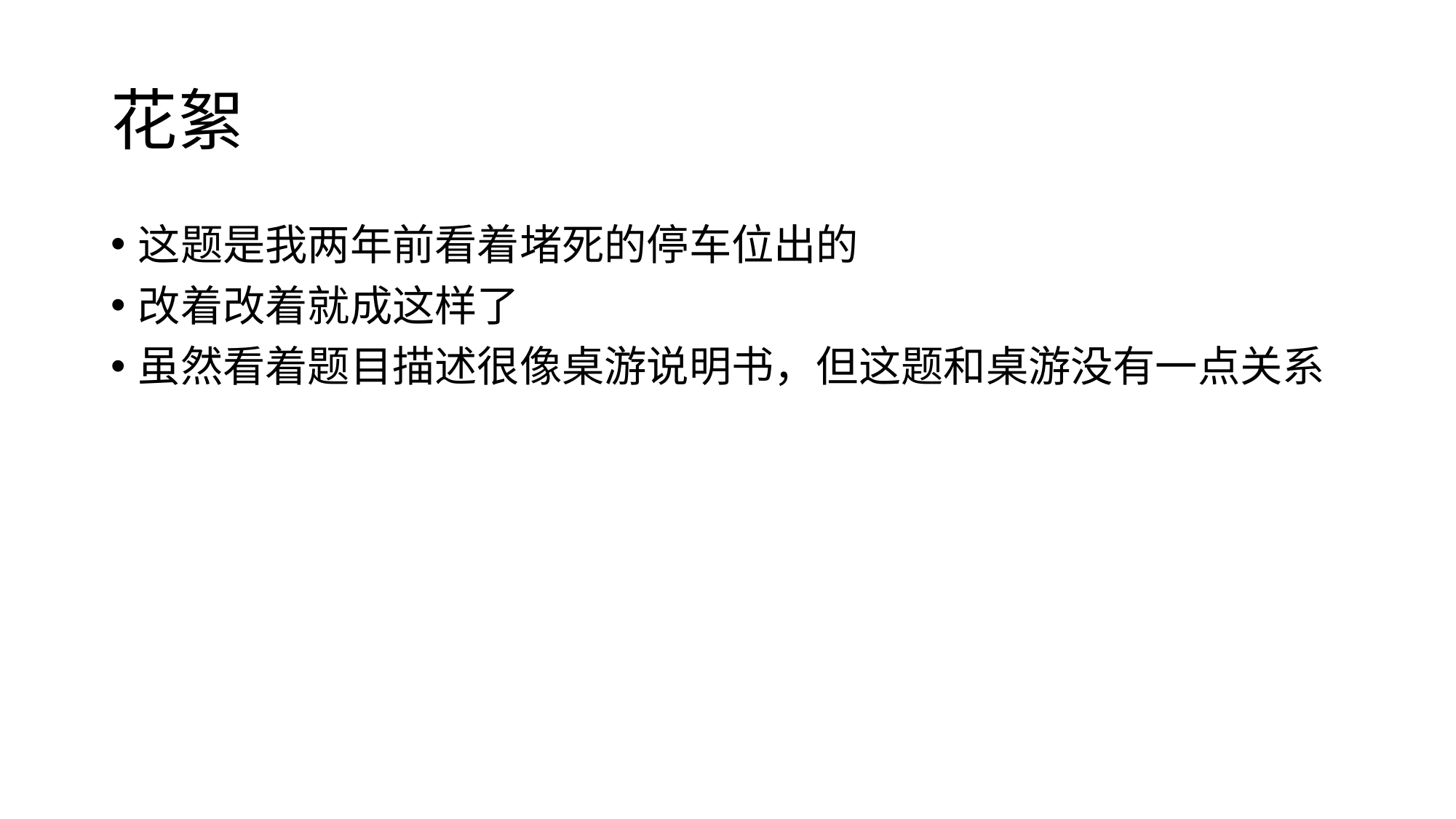

# 花絮
这题是我两年前看着堵死的停车位出的
改着改着就成这样了
虽然看着题目描述很像桌游说明书，但这题和桌游没有一点关系